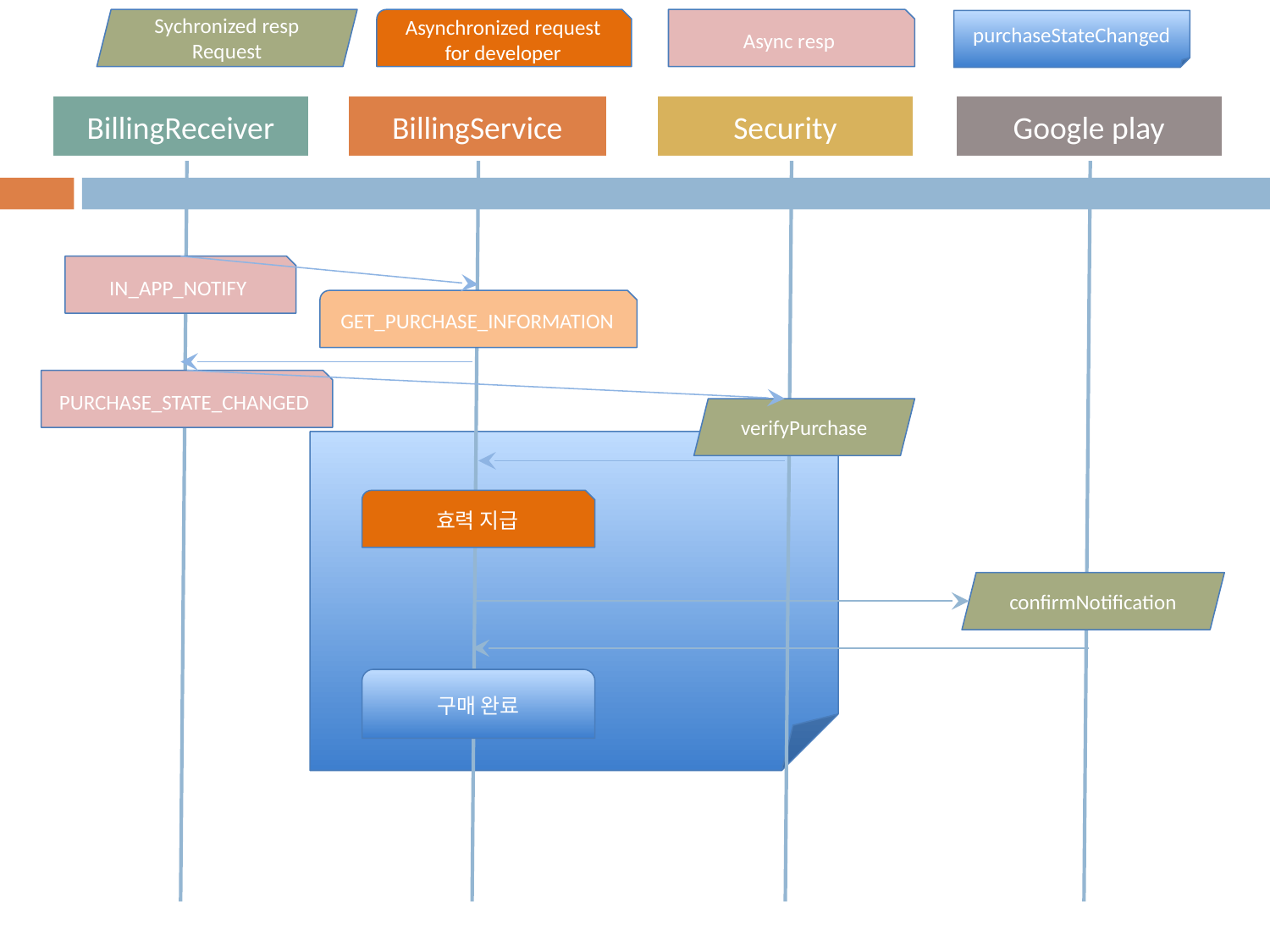

Sychronized resp Request
Asynchronized request for developer
Async resp
purchaseStateChanged
BillingReceiver
Google play
BillingService
Security
IN_APP_NOTIFY
GET_PURCHASE_INFORMATION
PURCHASE_STATE_CHANGED
verifyPurchase

효력 지급
confirmNotification
구매 완료